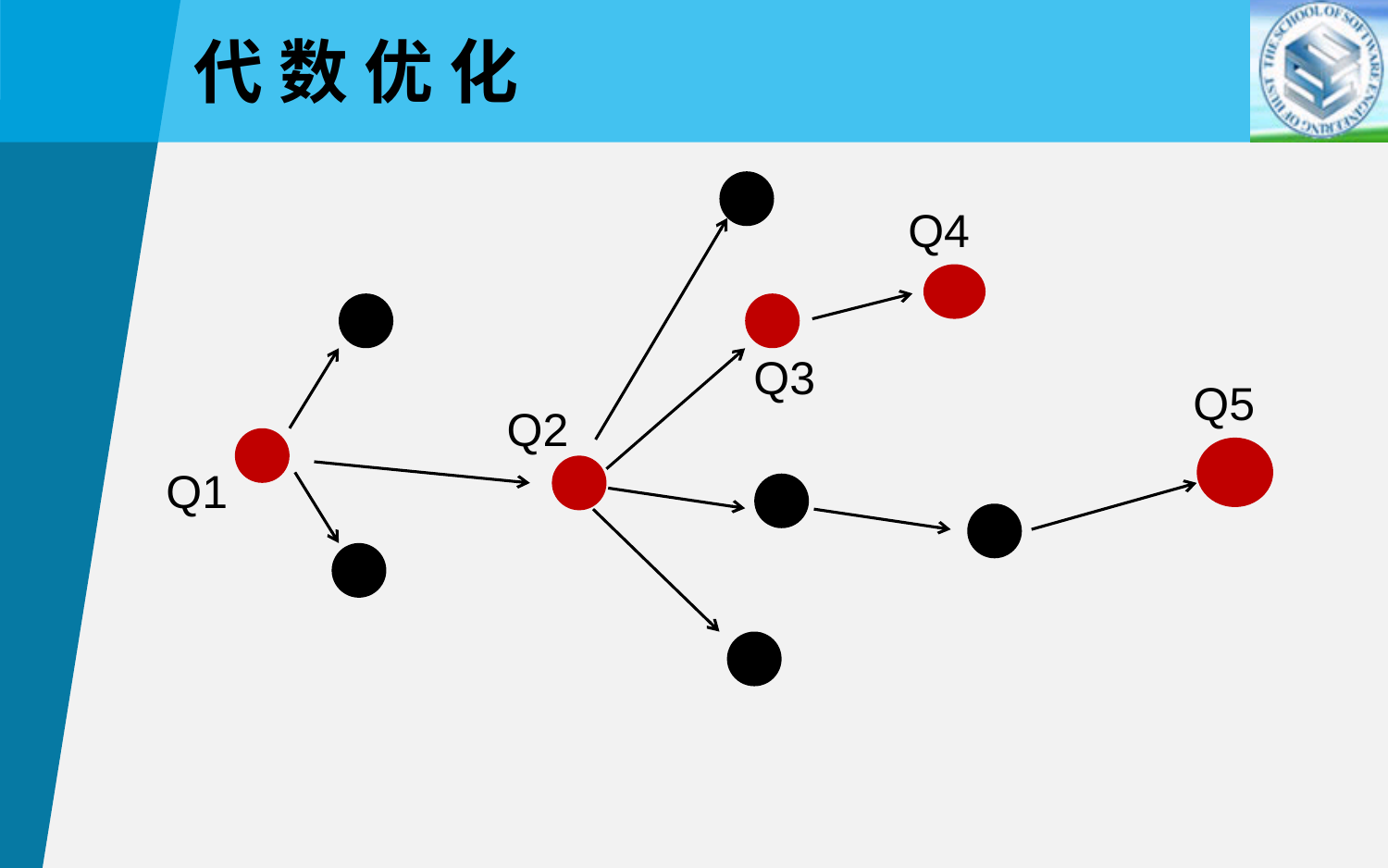

代 数 优 化

Q4

Q3
Q5
Q2

Q1